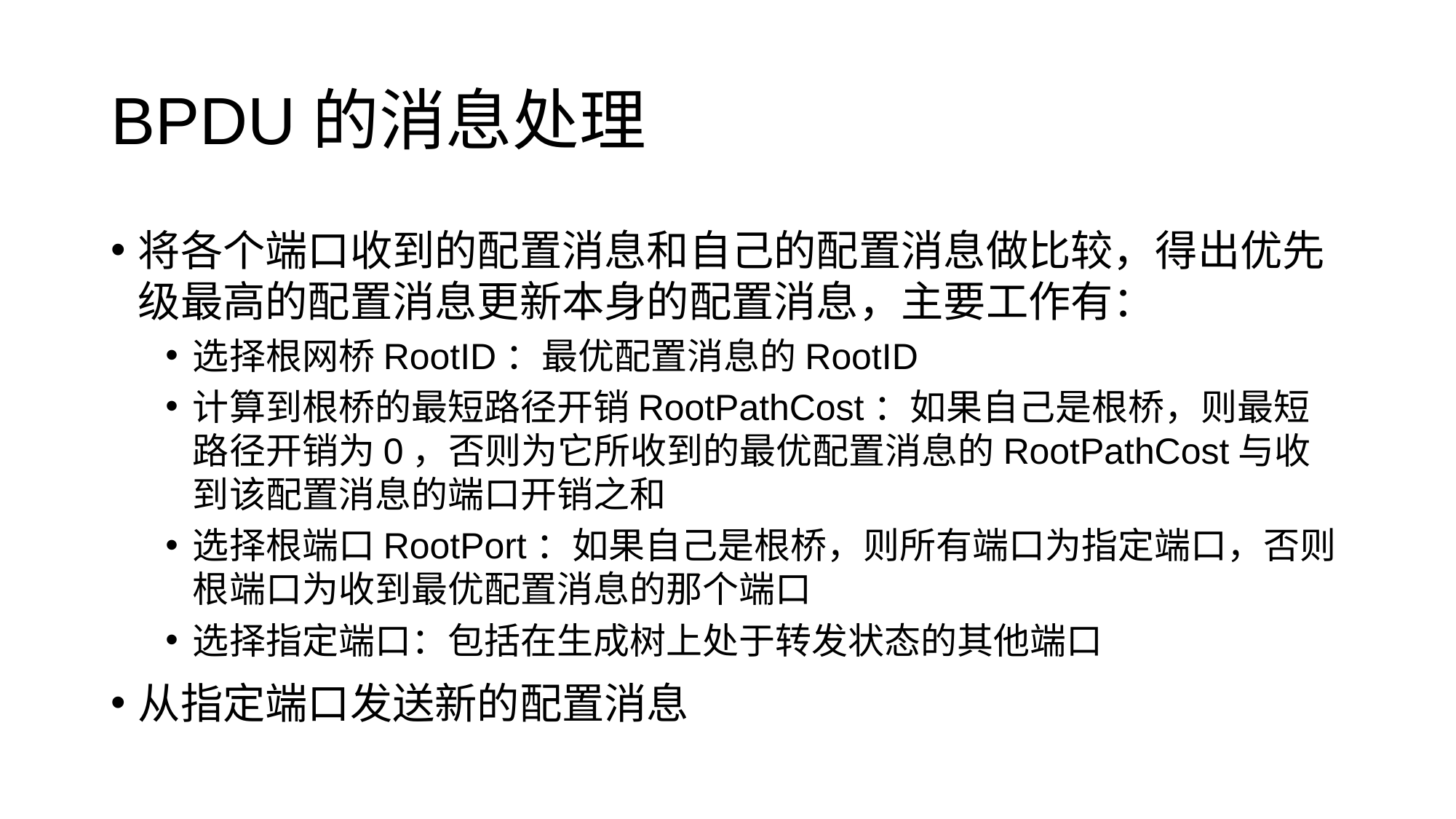

# BPDU的消息处理
将各个端口收到的配置消息和自己的配置消息做比较，得出优先级最高的配置消息更新本身的配置消息，主要工作有：
选择根网桥RootID：最优配置消息的RootID
计算到根桥的最短路径开销RootPathCost：如果自己是根桥，则最短路径开销为0，否则为它所收到的最优配置消息的RootPathCost与收到该配置消息的端口开销之和
选择根端口RootPort：如果自己是根桥，则所有端口为指定端口，否则根端口为收到最优配置消息的那个端口
选择指定端口：包括在生成树上处于转发状态的其他端口
从指定端口发送新的配置消息